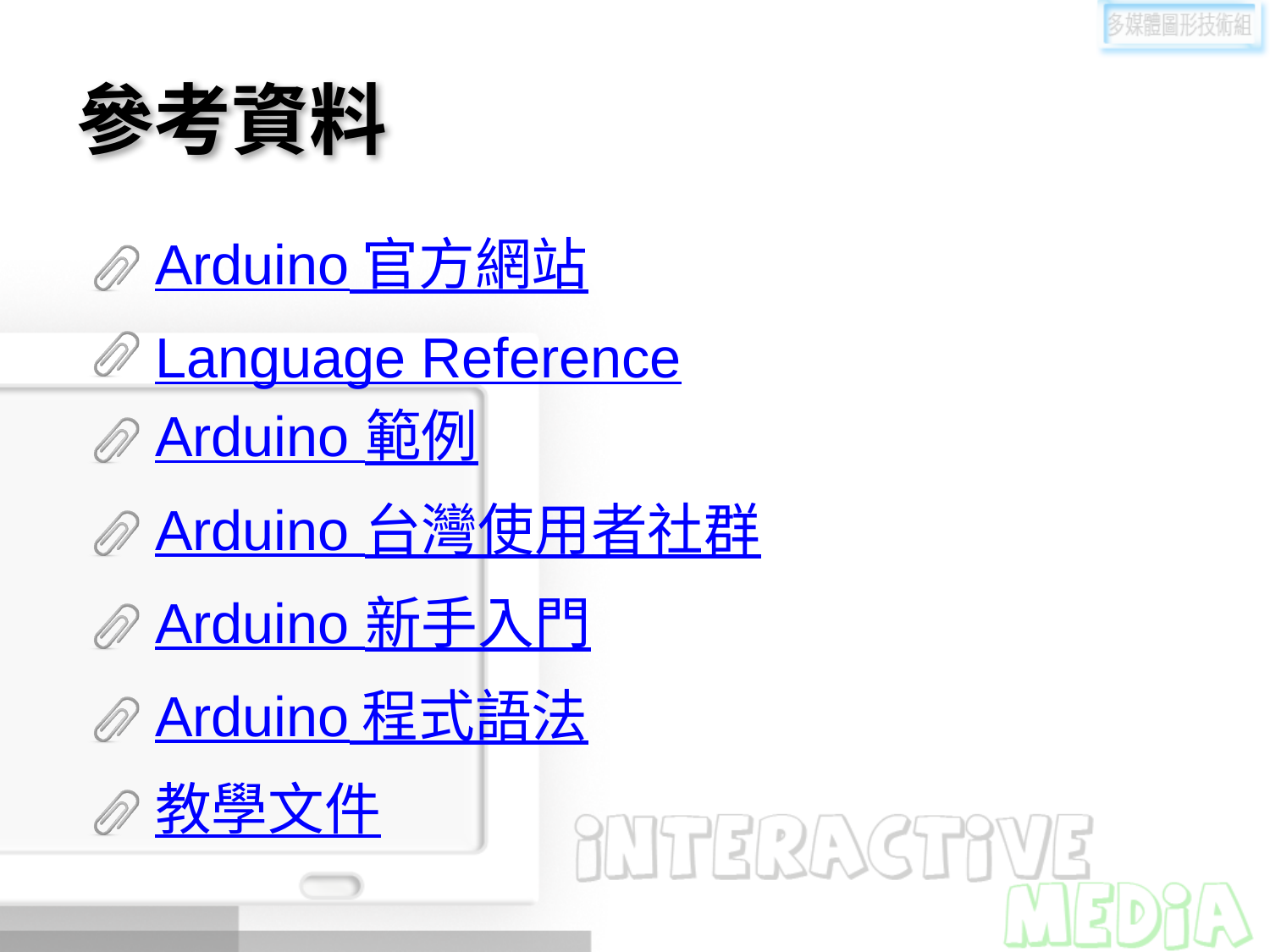

# 參考資料
Arduino 官方網站
Language Reference
Arduino 範例
Arduino 台灣使用者社群
Arduino 新手入門
Arduino 程式語法
教學文件